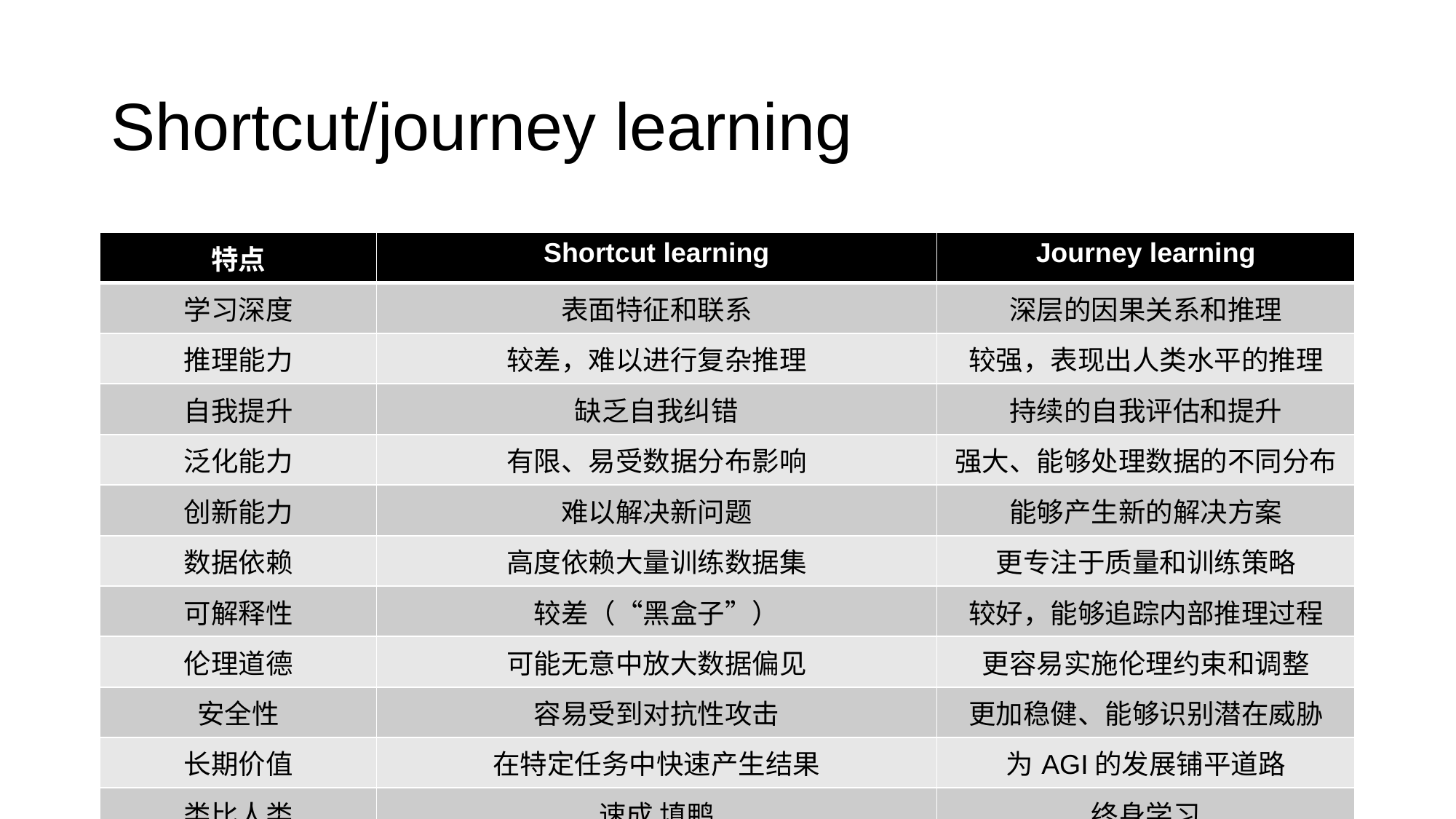

# Shortcut/journey learning
| 特点 | Shortcut learning | Journey learning |
| --- | --- | --- |
| 学习深度 | 表面特征和联系 | 深层的因果关系和推理 |
| 推理能力 | 较差，难以进行复杂推理 | 较强，表现出人类水平的推理 |
| 自我提升 | 缺乏自我纠错 | 持续的自我评估和提升 |
| 泛化能力 | 有限、易受数据分布影响 | 强大、能够处理数据的不同分布 |
| 创新能力 | 难以解决新问题 | 能够产生新的解决方案 |
| 数据依赖 | 高度依赖大量训练数据集 | 更专注于质量和训练策略 |
| 可解释性 | 较差（“黑盒子”） | 较好，能够追踪内部推理过程 |
| 伦理道德 | 可能无意中放大数据偏见 | 更容易实施伦理约束和调整 |
| 安全性 | 容易受到对抗性攻击 | 更加稳健、能够识别潜在威胁 |
| 长期价值 | 在特定任务中快速产生结果 | 为AGI的发展铺平道路 |
| 类比人类 | 速成 填鸭 | 终身学习 |